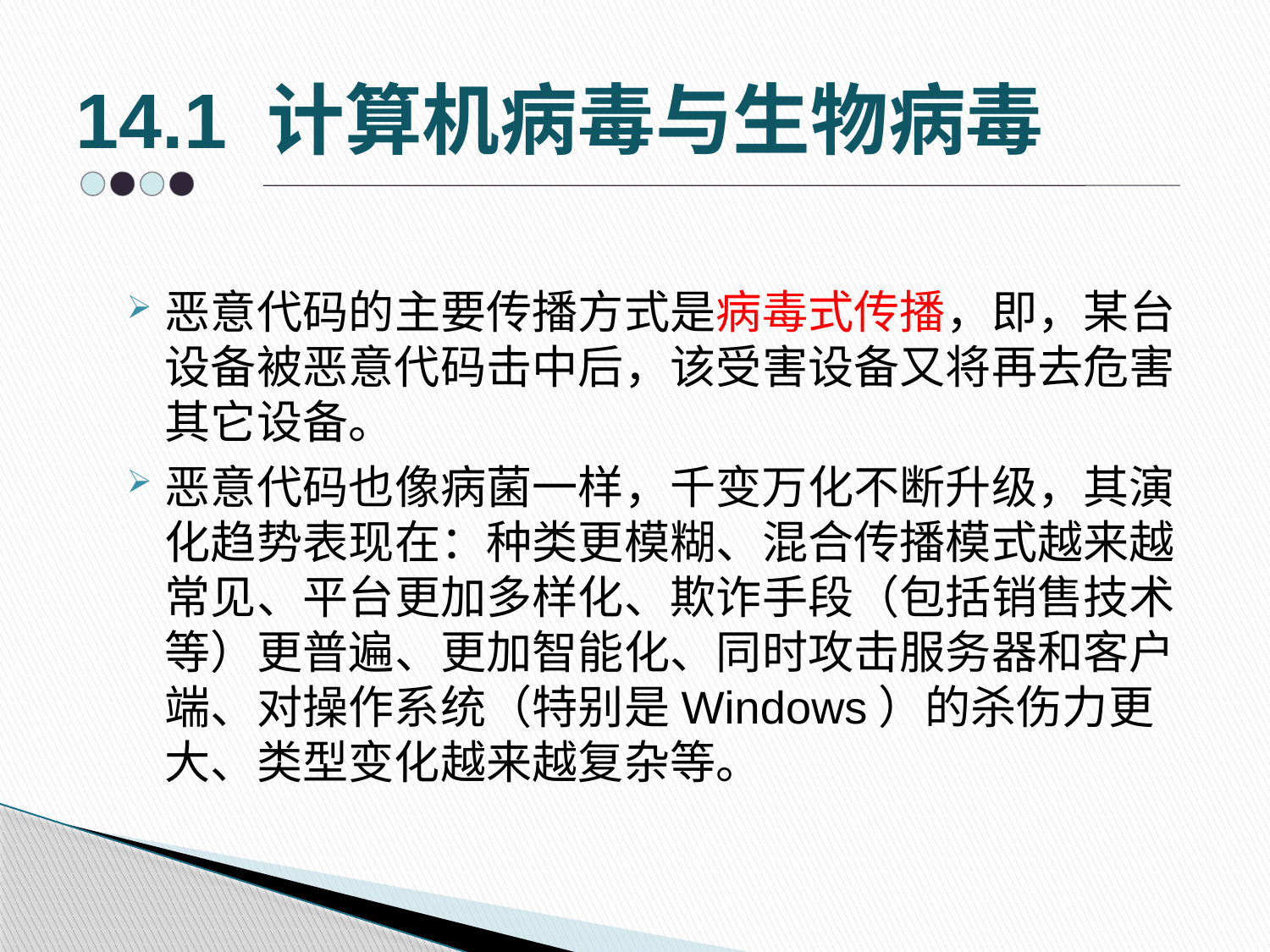

# 14.1 计算机病毒与生物病毒

恶意代码的主要传播方式是病毒式传播，即，某台设备被恶意代码击中后，该受害设备又将再去危害其它设备。
恶意代码也像病菌一样，千变万化不断升级，其演化趋势表现在：种类更模糊、混合传播模式越来越常见、平台更加多样化、欺诈手段（包括销售技术等）更普遍、更加智能化、同时攻击服务器和客户端、对操作系统（特别是Windows）的杀伤力更大、类型变化越来越复杂等。